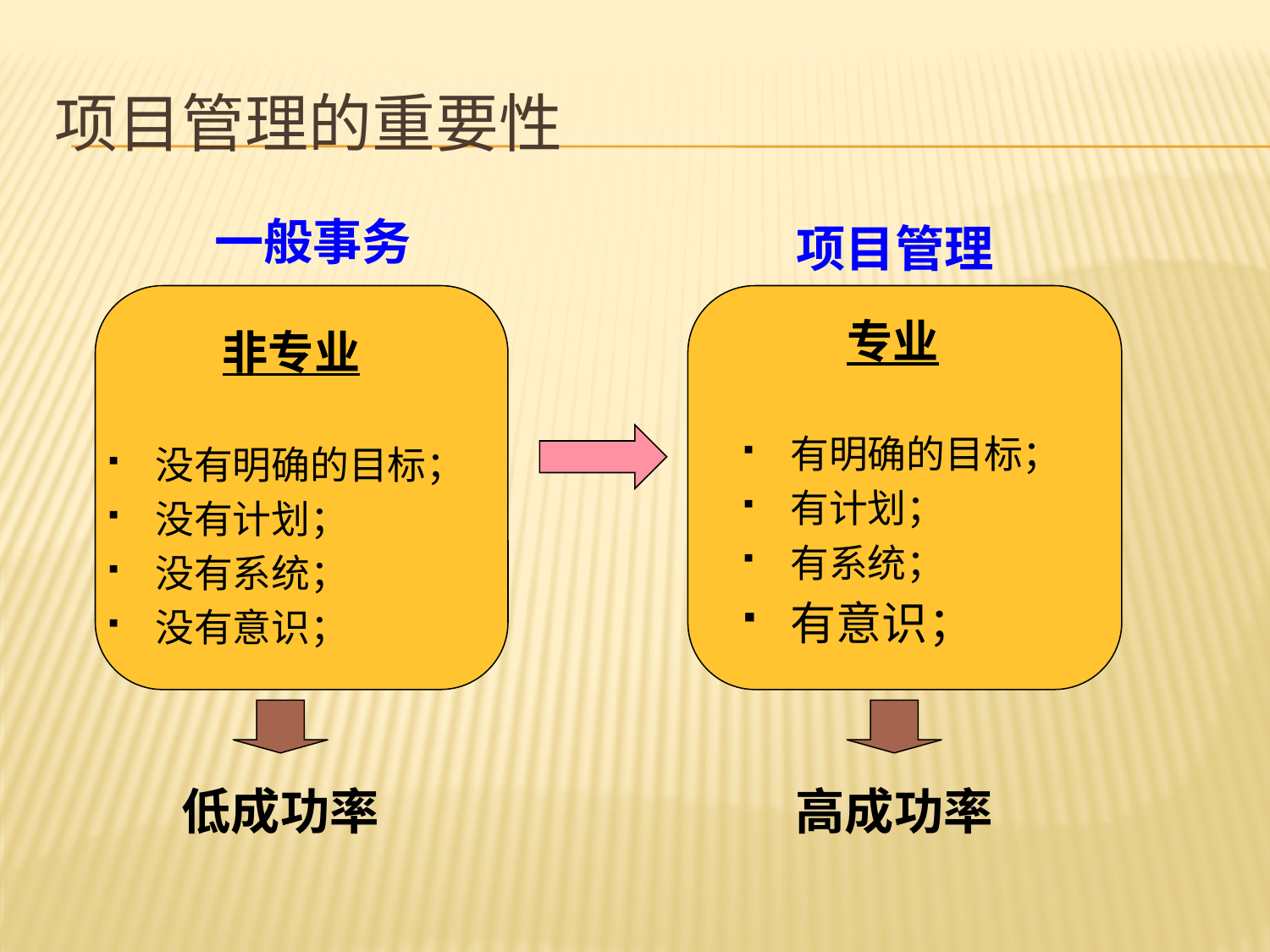

# 项目管理的重要性
一般事务
项目管理

         专业

有明确的目标；
有计划；
有系统；
有意识；
          非专业

没有明确的目标；
没有计划；
没有系统；
没有意识；

低成功率
高成功率